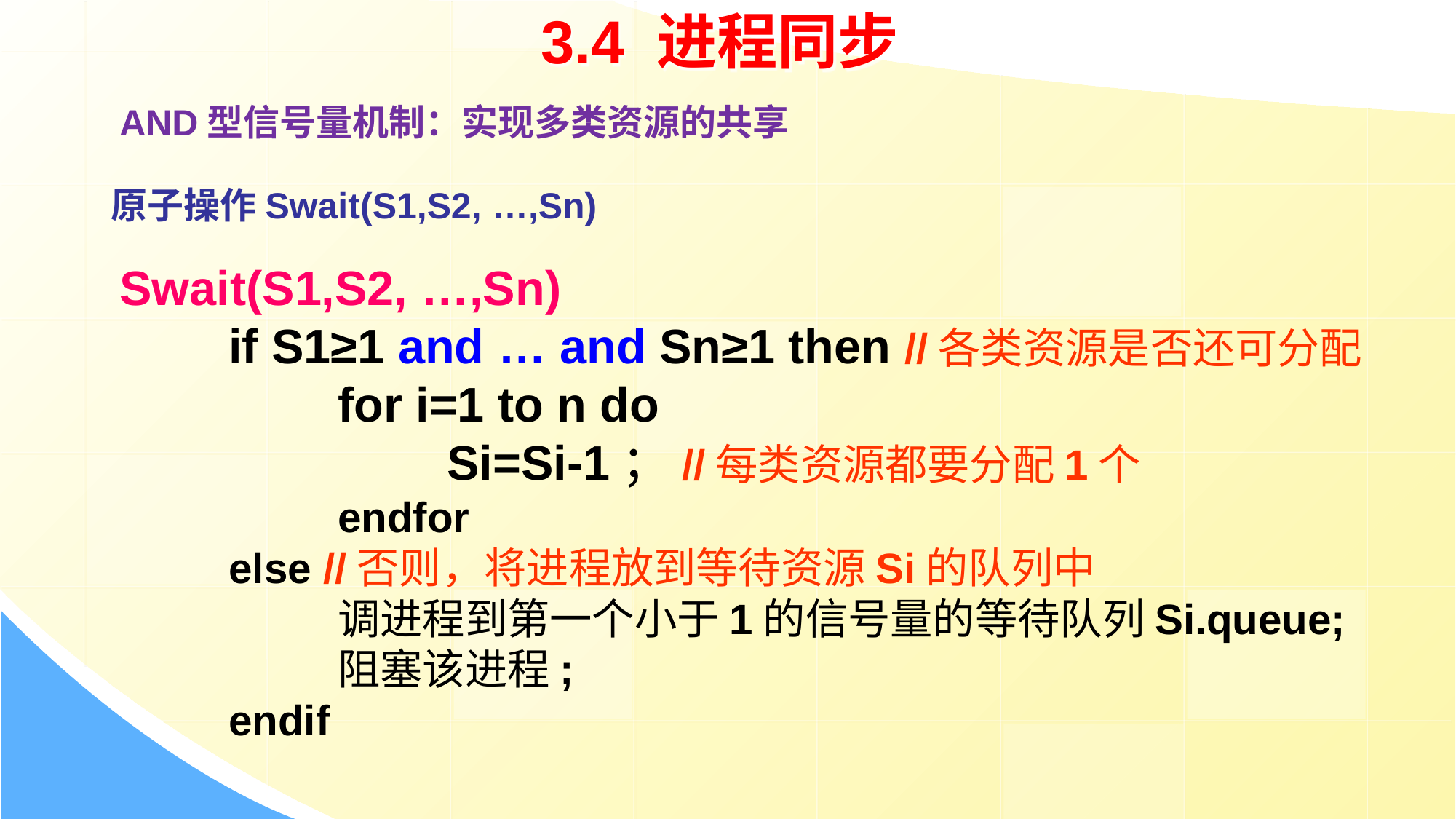

3.4 进程同步
AND型信号量机制：实现多类资源的共享

原子操作Swait(S1,S2, …,Sn)
Swait(S1,S2, …,Sn)
	if S1≥1 and … and Sn≥1 then //各类资源是否还可分配
		for i=1 to n do
			Si=Si-1；//每类资源都要分配1个
		endfor
	else //否则，将进程放到等待资源Si的队列中
		调进程到第一个小于1的信号量的等待队列Si.queue;
		阻塞该进程;
	endif